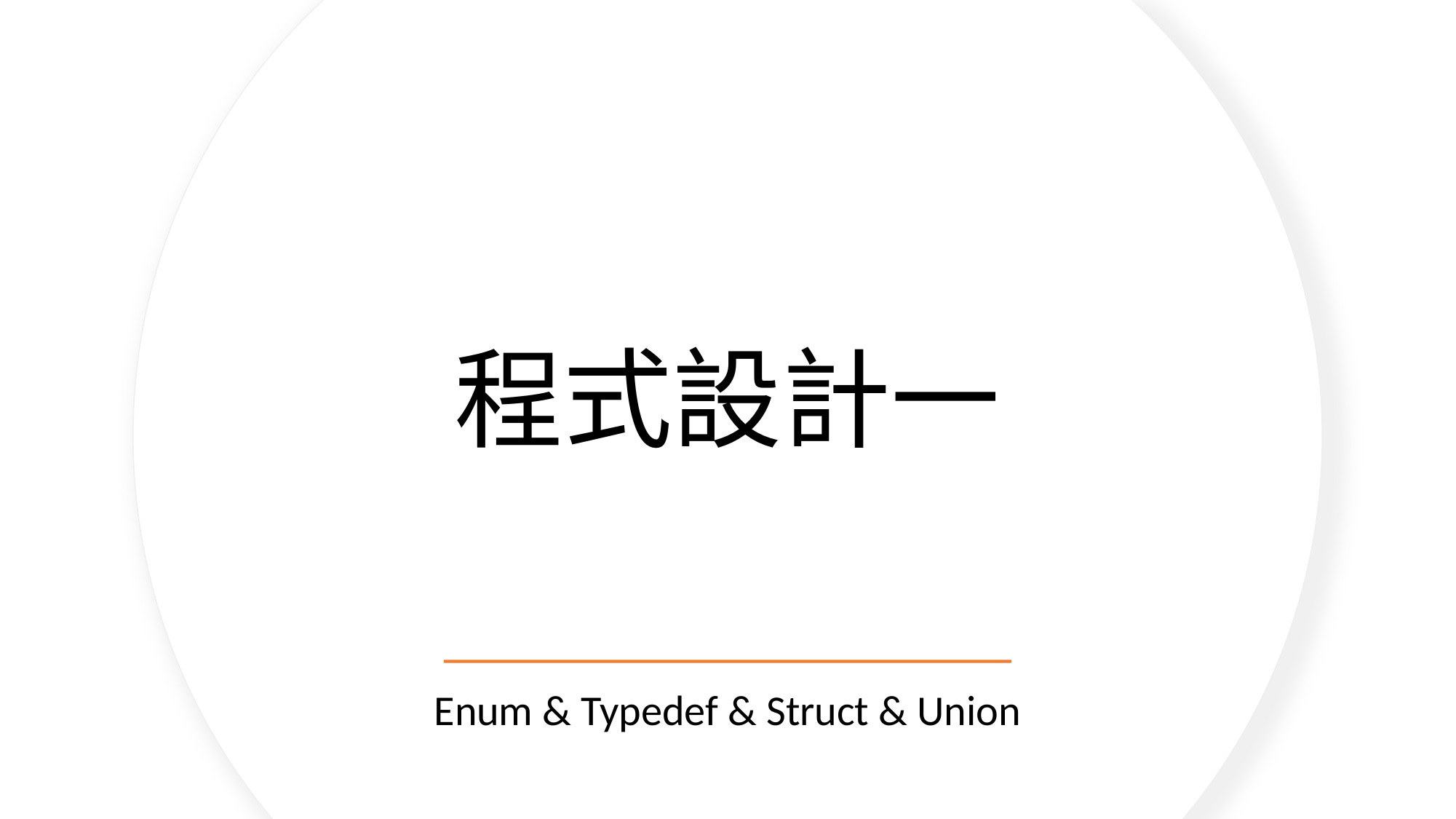

# 程式設計一

Enum & Typedef & Struct & Union